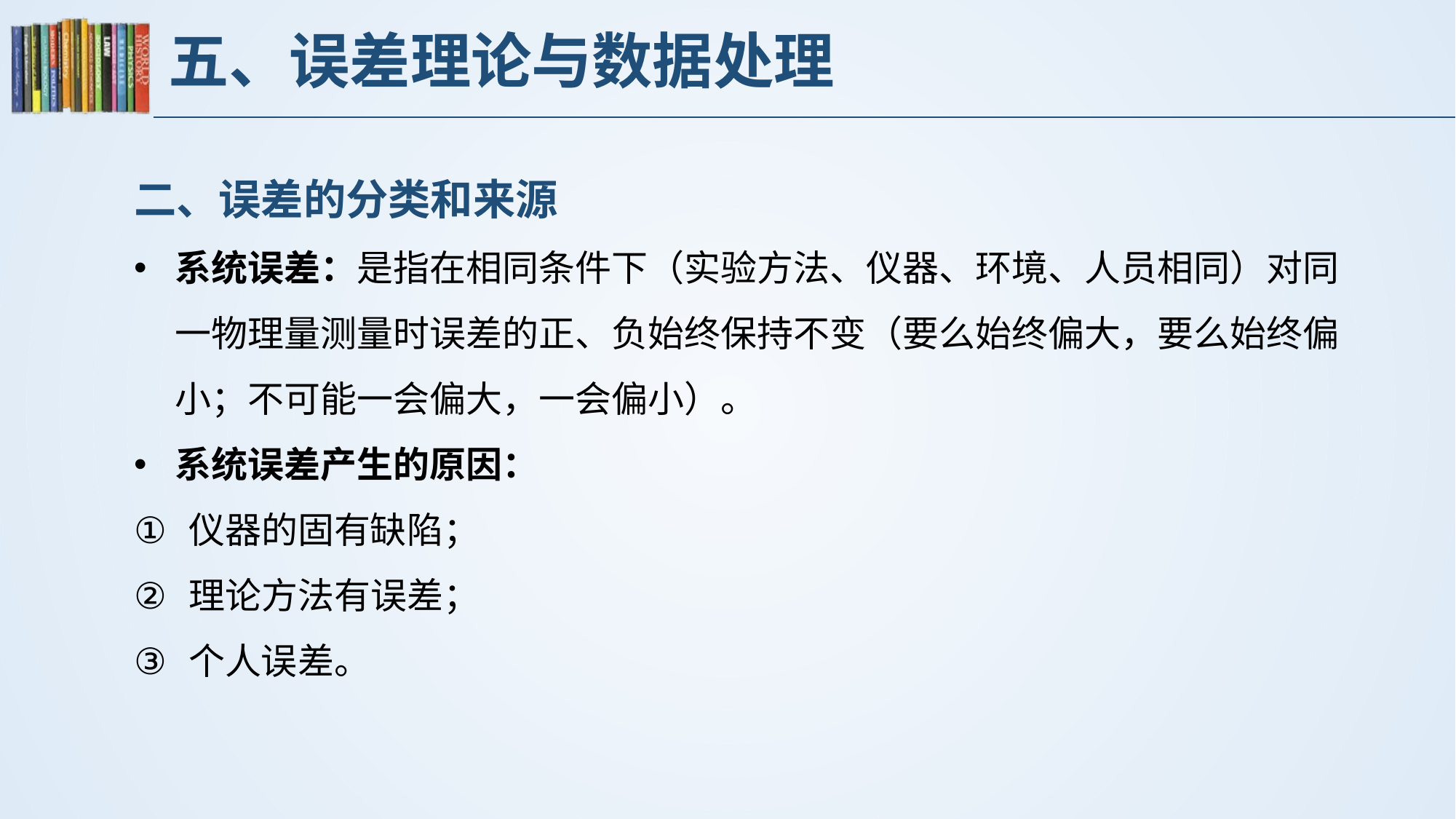

# 五、误差理论与数据处理
二、误差的分类和来源
系统误差：是指在相同条件下（实验方法、仪器、环境、人员相同）对同一物理量测量时误差的正、负始终保持不变（要么始终偏大，要么始终偏小；不可能一会偏大，一会偏小）。
系统误差产生的原因：
仪器的固有缺陷；
理论方法有误差；
个人误差。